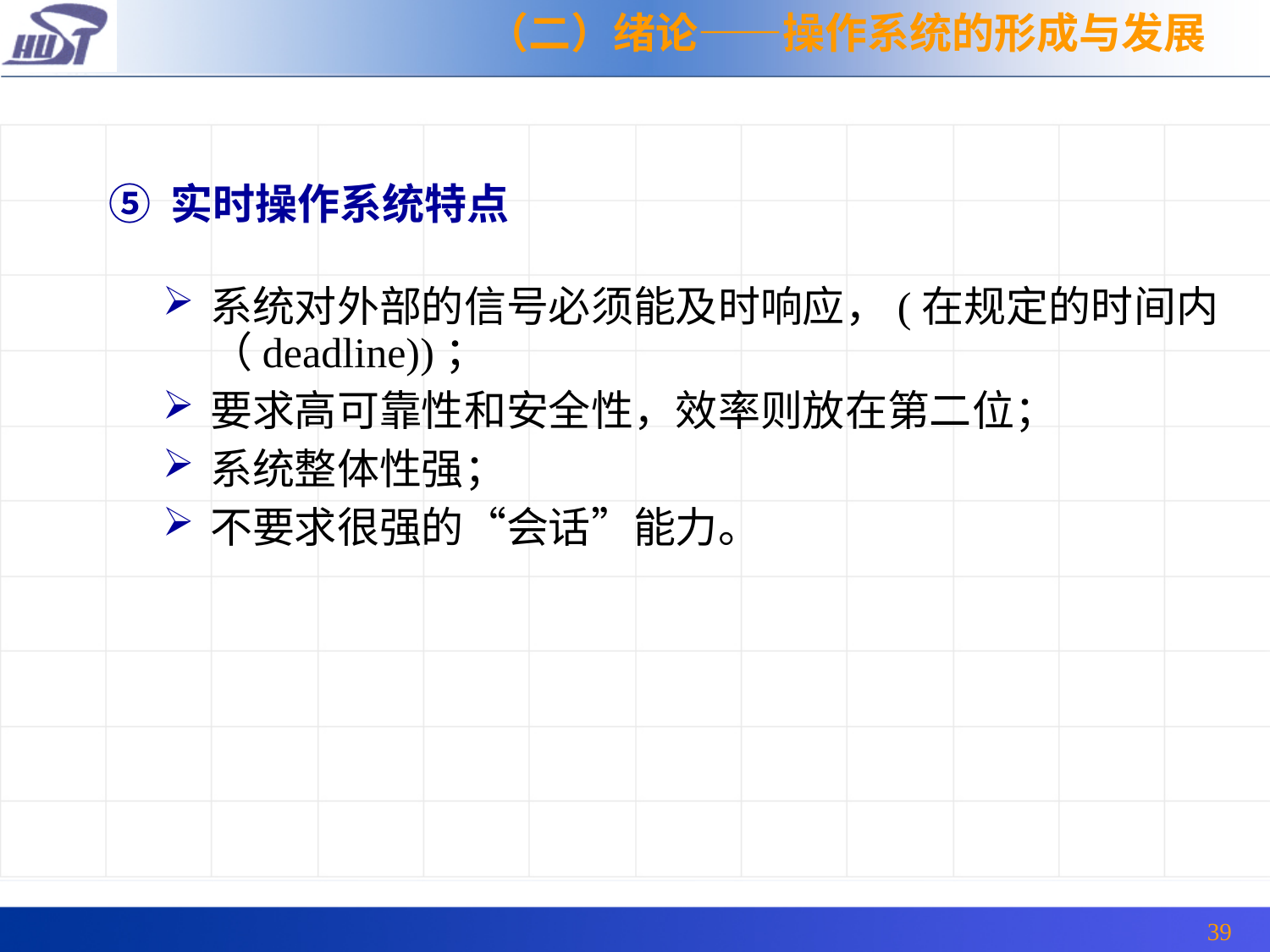

（二）绪论——操作系统的形成与发展
⑤ 实时操作系统特点
系统对外部的信号必须能及时响应，(在规定的时间内（deadline))；
要求高可靠性和安全性，效率则放在第二位；
系统整体性强；
不要求很强的“会话”能力。
39